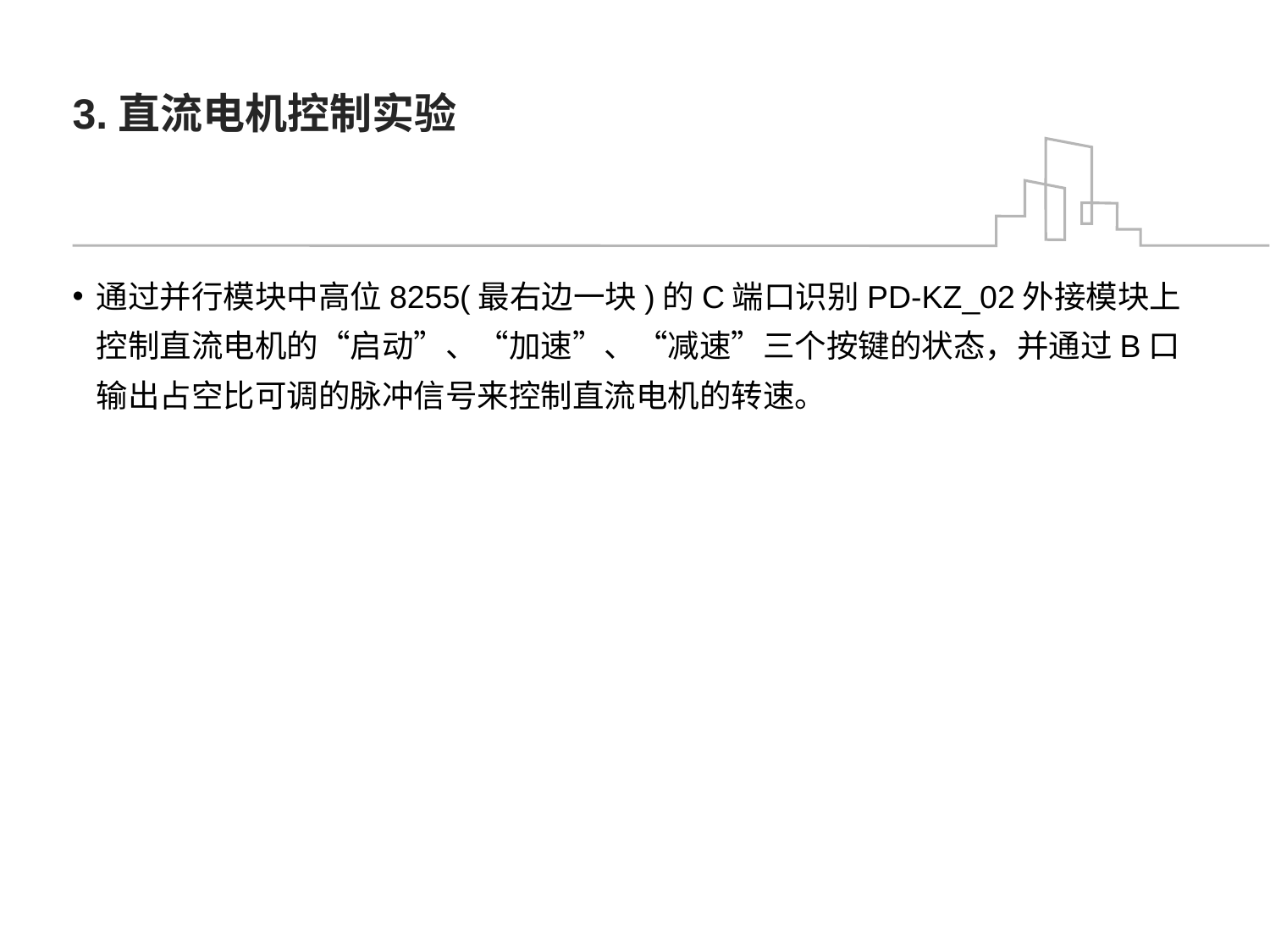

# 3.直流电机控制实验
通过并行模块中高位8255(最右边一块)的C端口识别PD-KZ_02外接模块上控制直流电机的“启动”、“加速”、“减速”三个按键的状态，并通过B口输出占空比可调的脉冲信号来控制直流电机的转速。